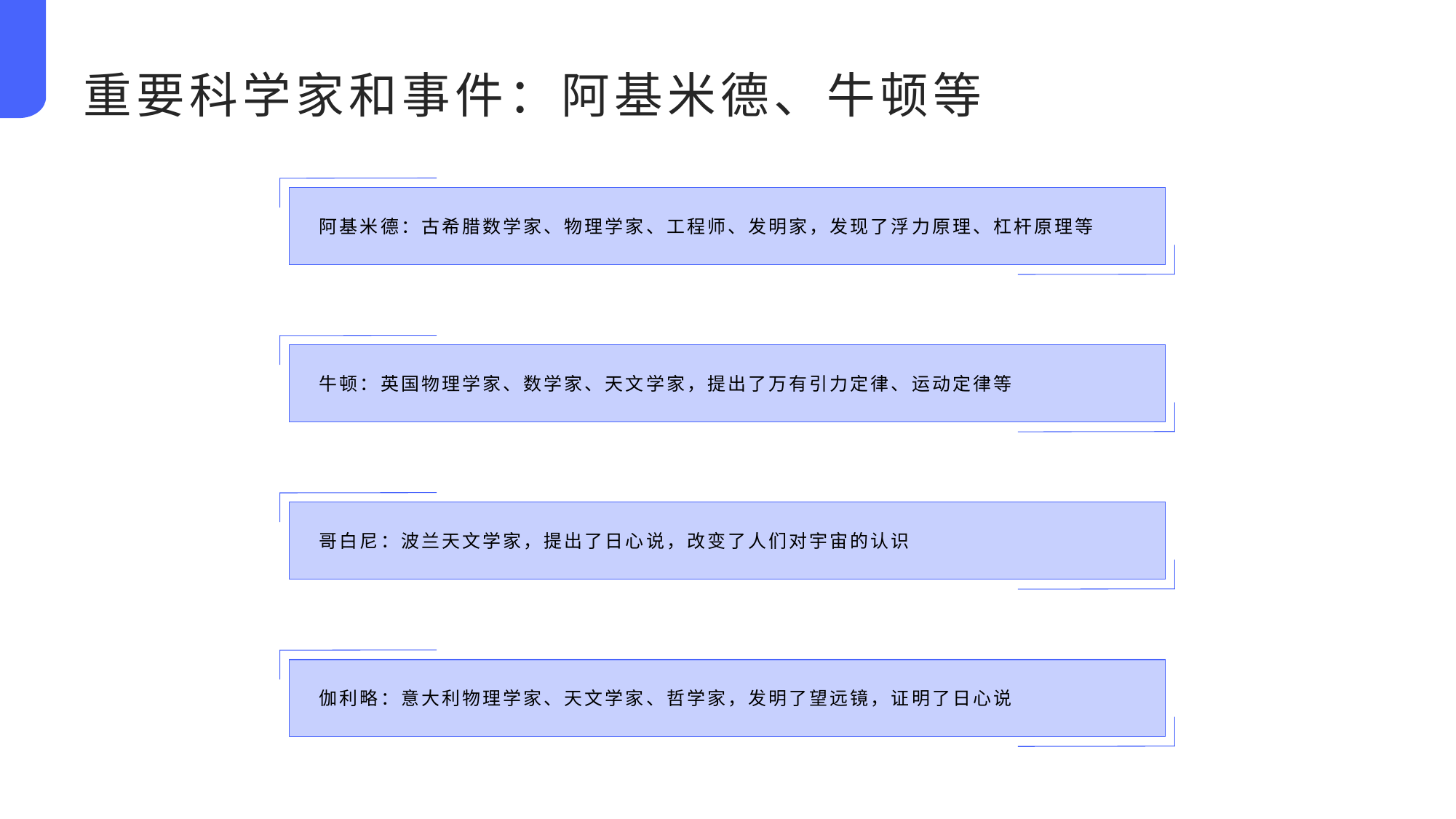

重要科学家和事件：阿基米德、牛顿等

阿基米德：古希腊数学家、物理学家、工程师、发明家，发现了浮力原理、杠杆原理等

牛顿：英国物理学家、数学家、天文学家，提出了万有引力定律、运动定律等

哥白尼：波兰天文学家，提出了日心说，改变了人们对宇宙的认识

伽利略：意大利物理学家、天文学家、哲学家，发明了望远镜，证明了日心说